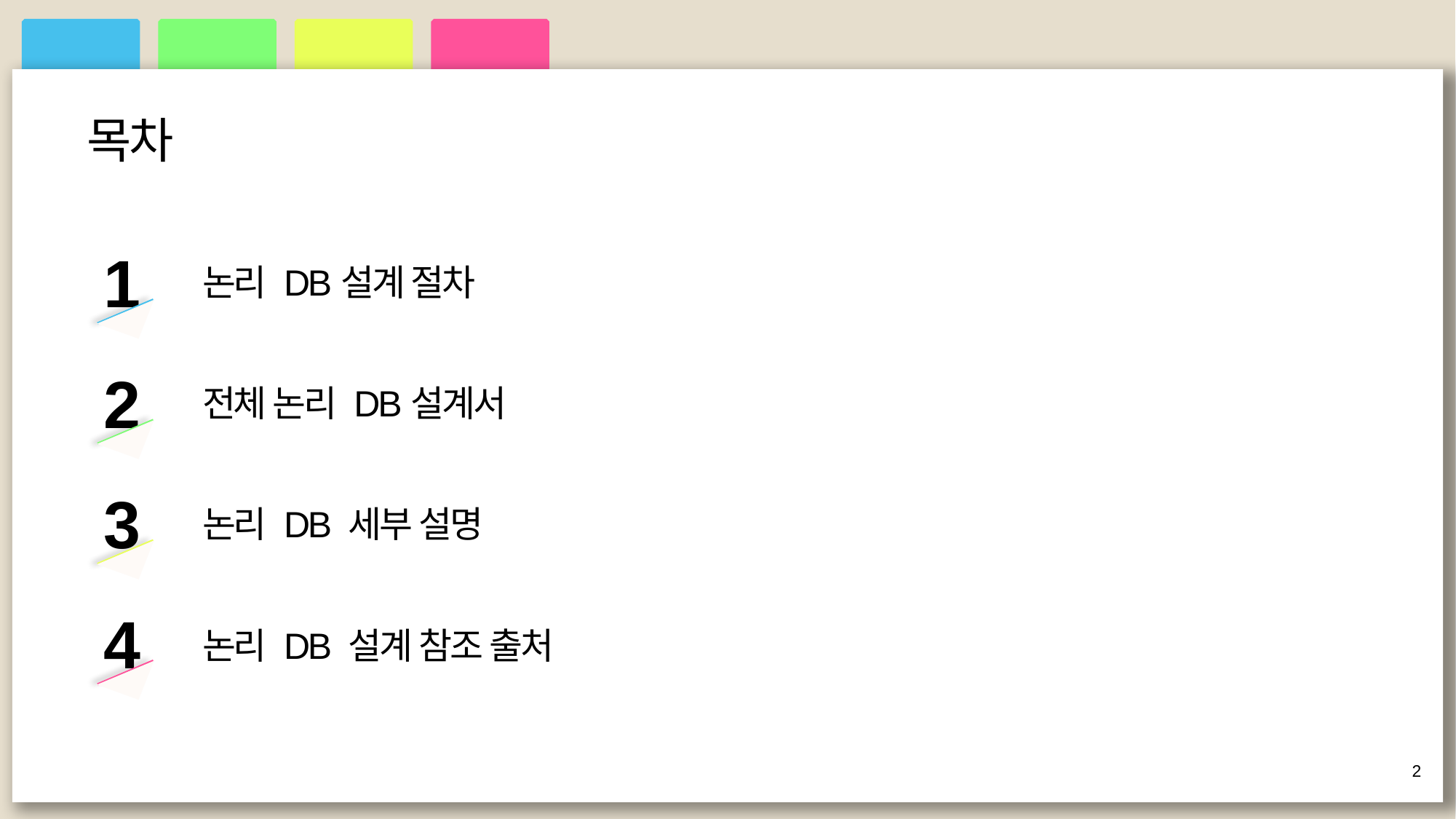

목차
논리 DB설계 절차
1

전체 논리 DB설계서
2

논리 DB 세부 설명
3

논리 DB 설계 참조 출처
4